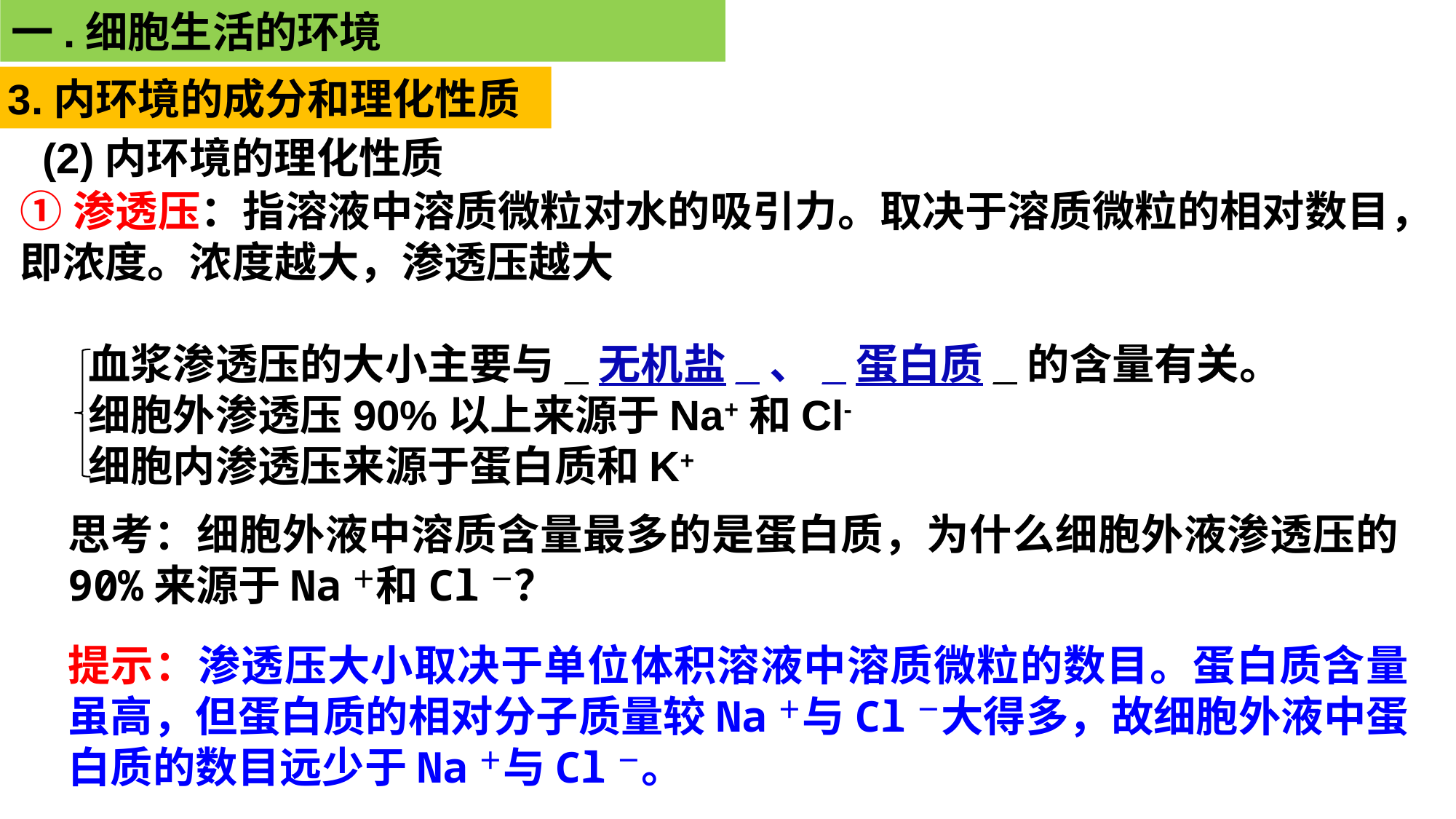

一.细胞生活的环境
3.内环境的成分和理化性质
(2)内环境的理化性质
①渗透压：指溶液中溶质微粒对水的吸引力。取决于溶质微粒的相对数目，即浓度。浓度越大，渗透压越大

      血浆渗透压的大小主要与_无机盐_、_蛋白质_的含量有关。
      细胞外渗透压90%以上来源于Na+和Cl-
      细胞内渗透压来源于蛋白质和K+

思考：细胞外液中溶质含量最多的是蛋白质，为什么细胞外液渗透压的90%来源于Na＋和Cl－？
提示：渗透压大小取决于单位体积溶液中溶质微粒的数目。蛋白质含量虽高，但蛋白质的相对分子质量较Na＋与Cl－大得多，故细胞外液中蛋白质的数目远少于Na＋与Cl－。